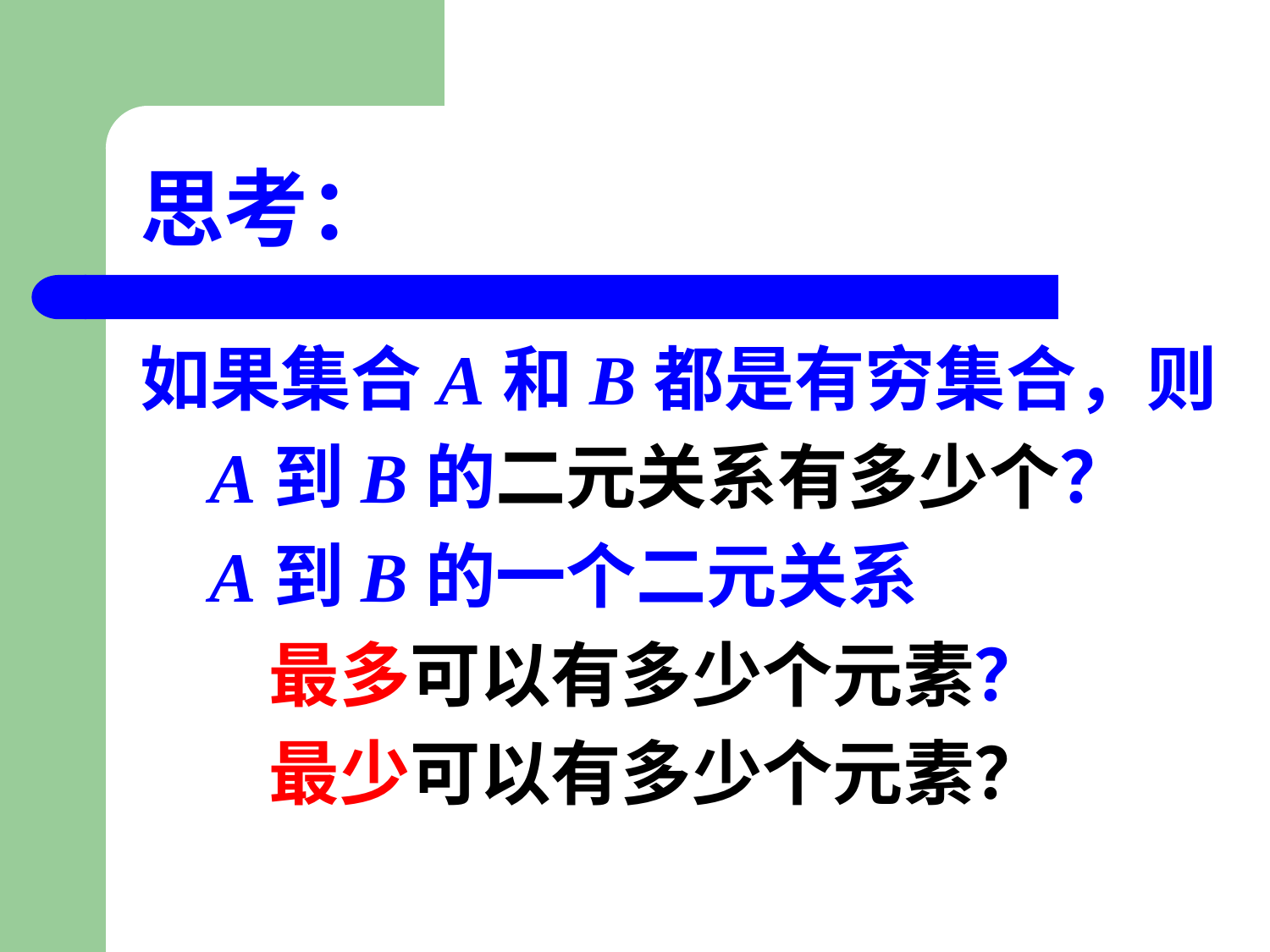

# 思考：
如果集合A和B都是有穷集合，则
    A到B的二元关系有多少个？
    A到B的一个二元关系
       最多可以有多少个元素？
       最少可以有多少个元素？